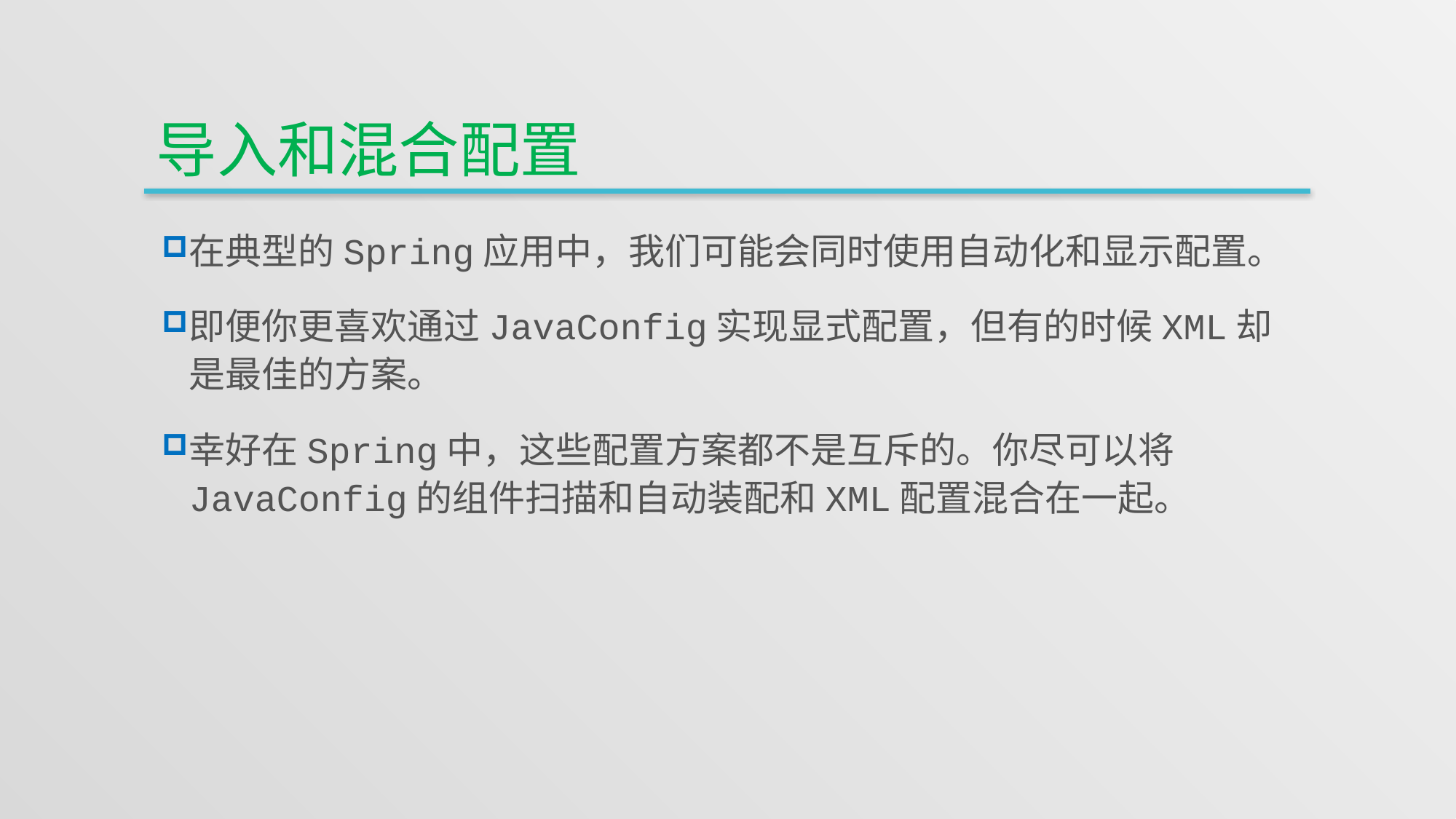

# 导入和混合配置
在典型的Spring应用中，我们可能会同时使用自动化和显示配置。
即便你更喜欢通过JavaConfig实现显式配置，但有的时候XML却是最佳的方案。
幸好在Spring中，这些配置方案都不是互斥的。你尽可以将JavaConfig的组件扫描和自动装配和XML配置混合在一起。